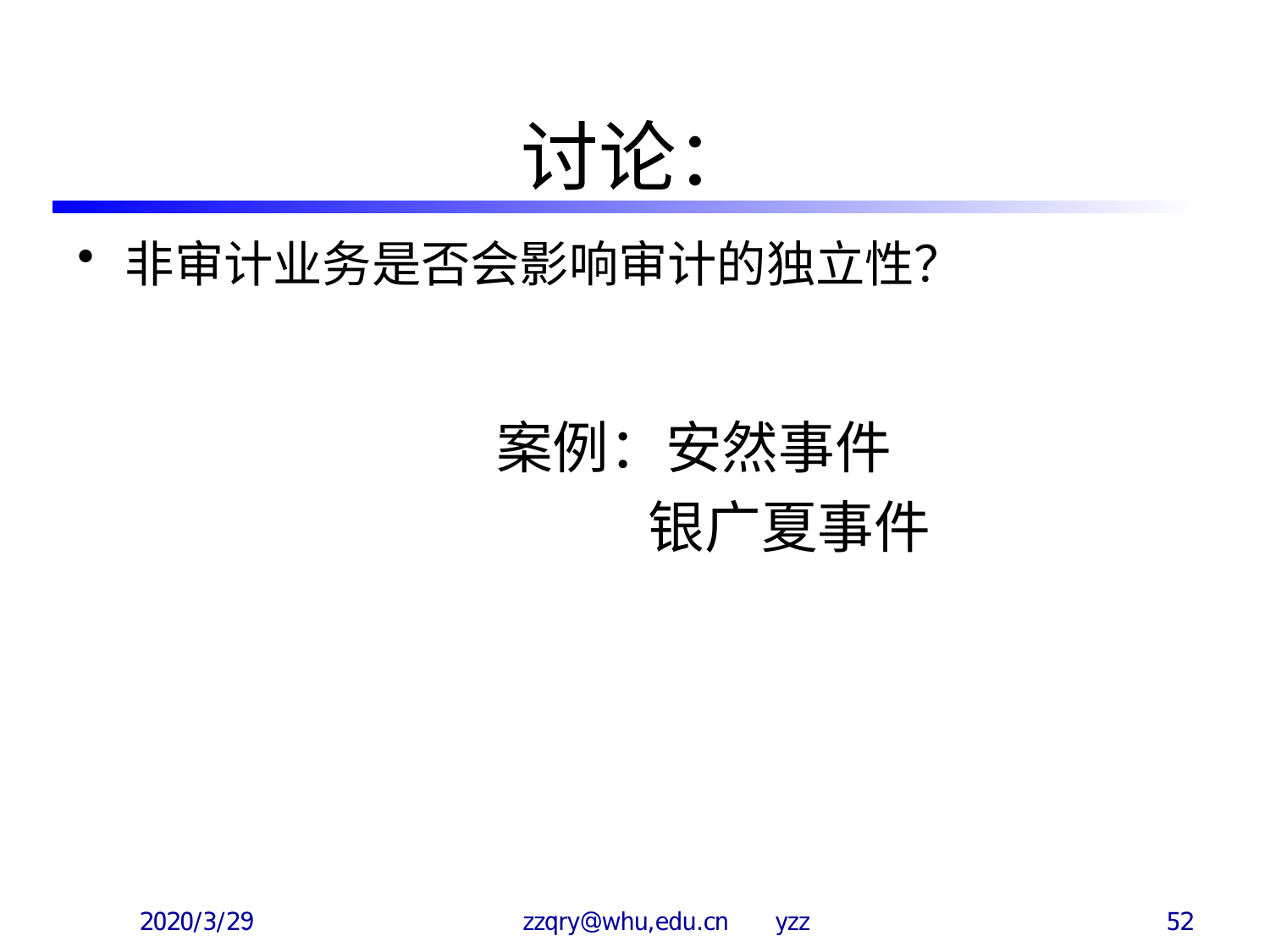

讨论：
非审计业务是否会影响审计的独立性？
案例：安然事件
              银广夏事件
2020/3/29
zzqry@whu,edu.cn      yzz
52